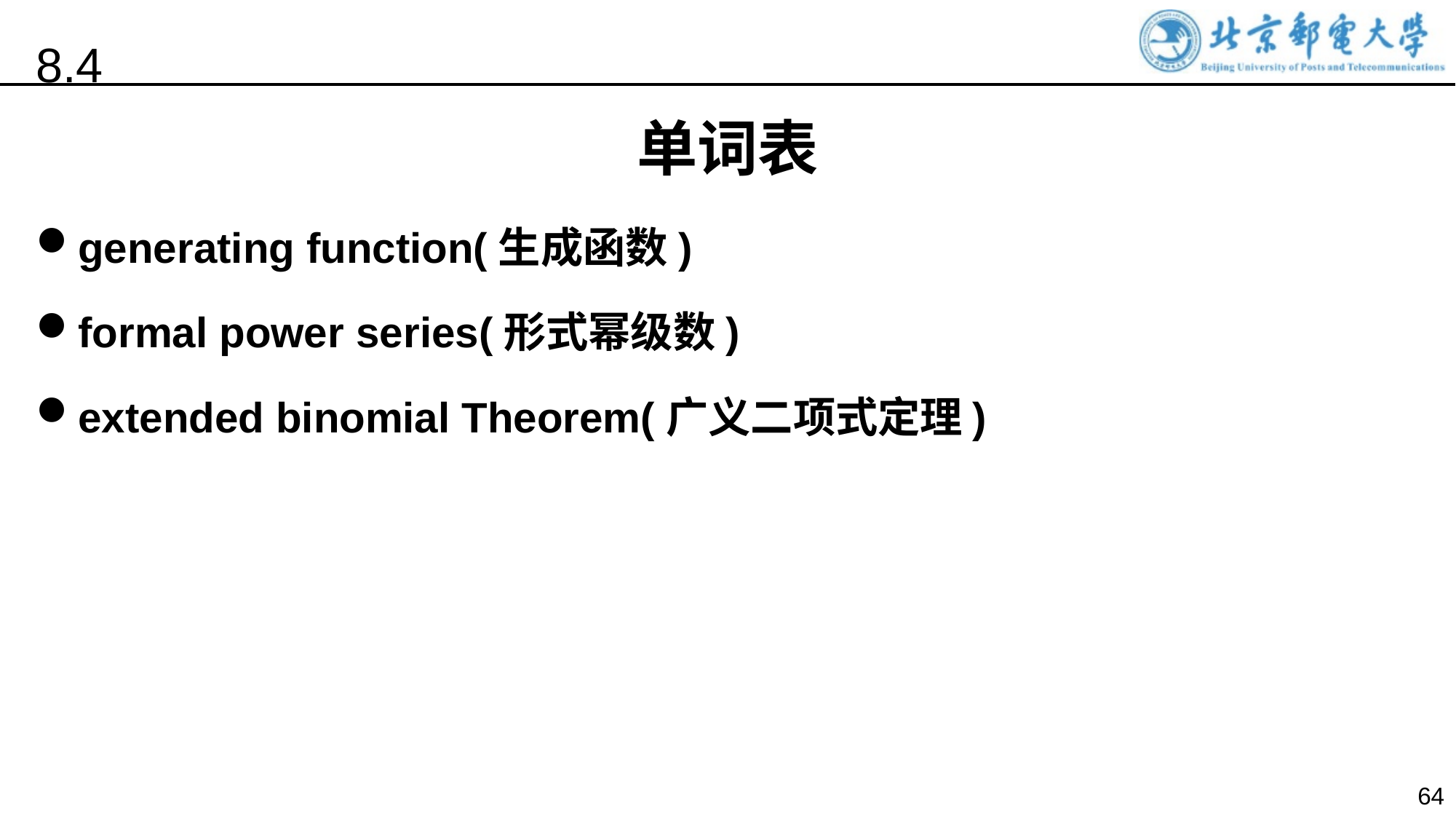

8.4
单词表
generating function(生成函数)
formal power series(形式幂级数)
extended binomial Theorem(广义二项式定理)